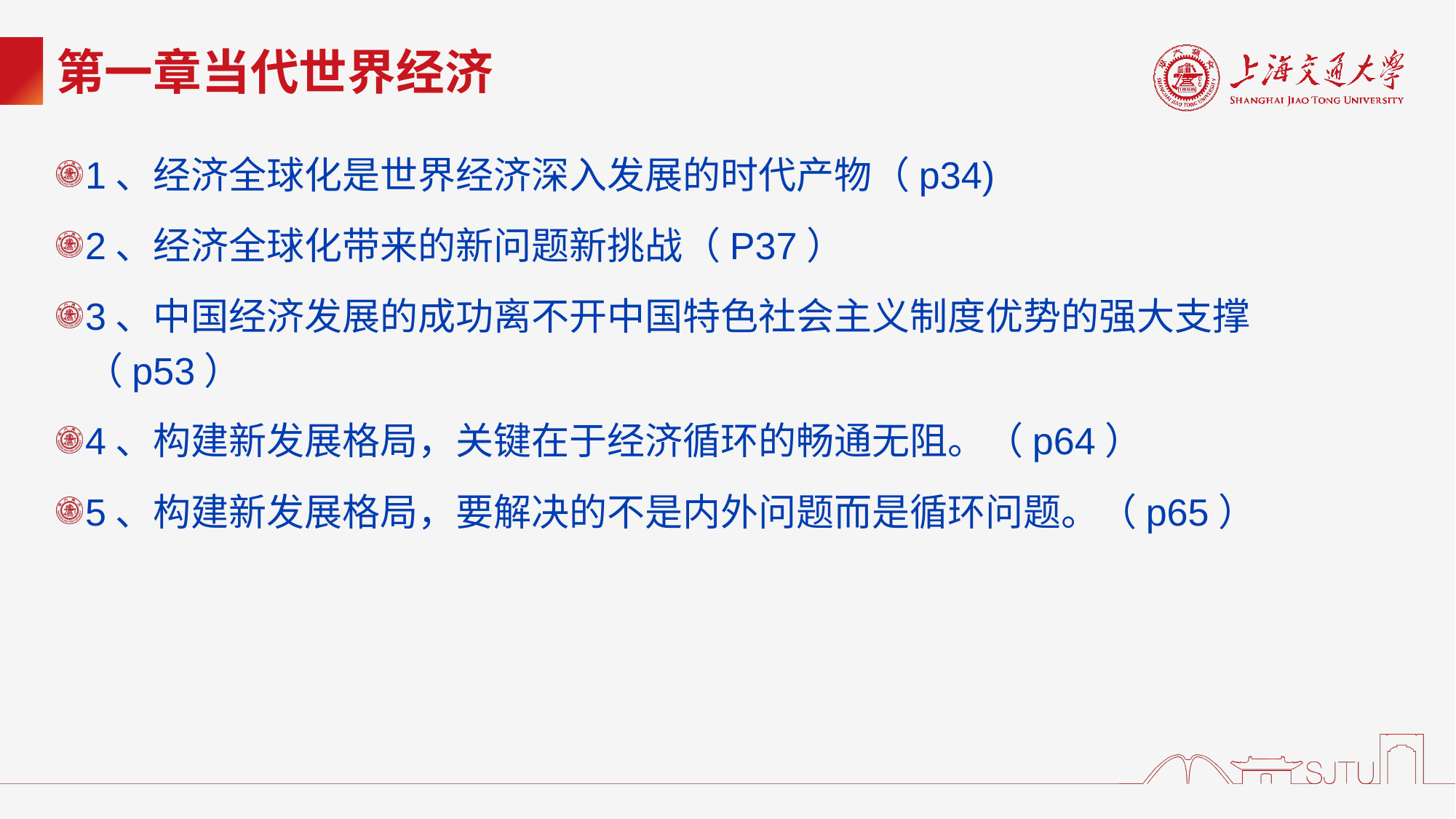

# 第一章当代世界经济
1、经济全球化是世界经济深入发展的时代产物（p34)
2、经济全球化带来的新问题新挑战（P37）
3、中国经济发展的成功离不开中国特色社会主义制度优势的强大支撑（p53）
4、构建新发展格局，关键在于经济循环的畅通无阻。（p64）
5、构建新发展格局，要解决的不是内外问题而是循环问题。（p65）